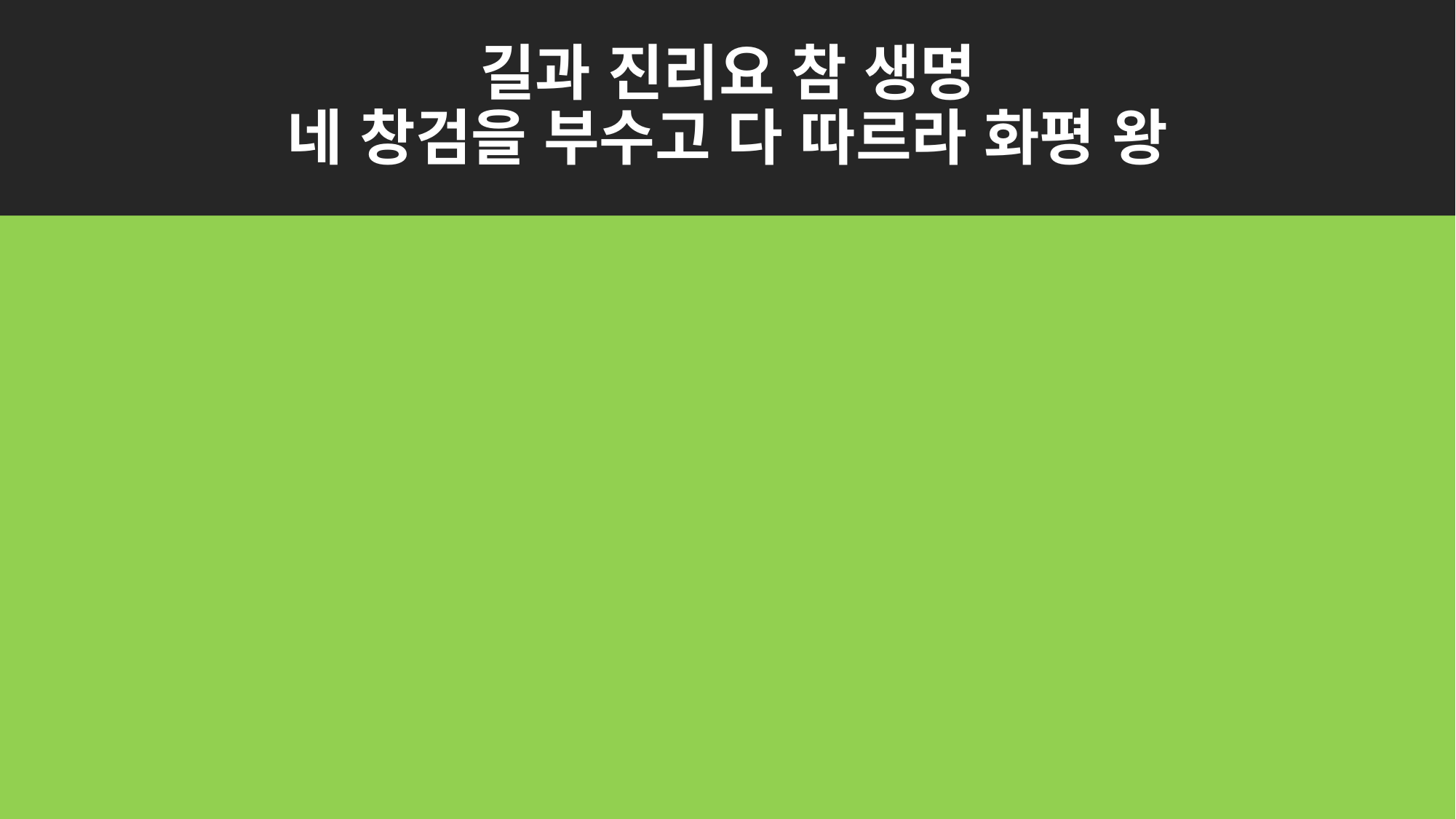

# 길과 진리요 참 생명 네 창검을 부수고 다 따르라 화평 왕